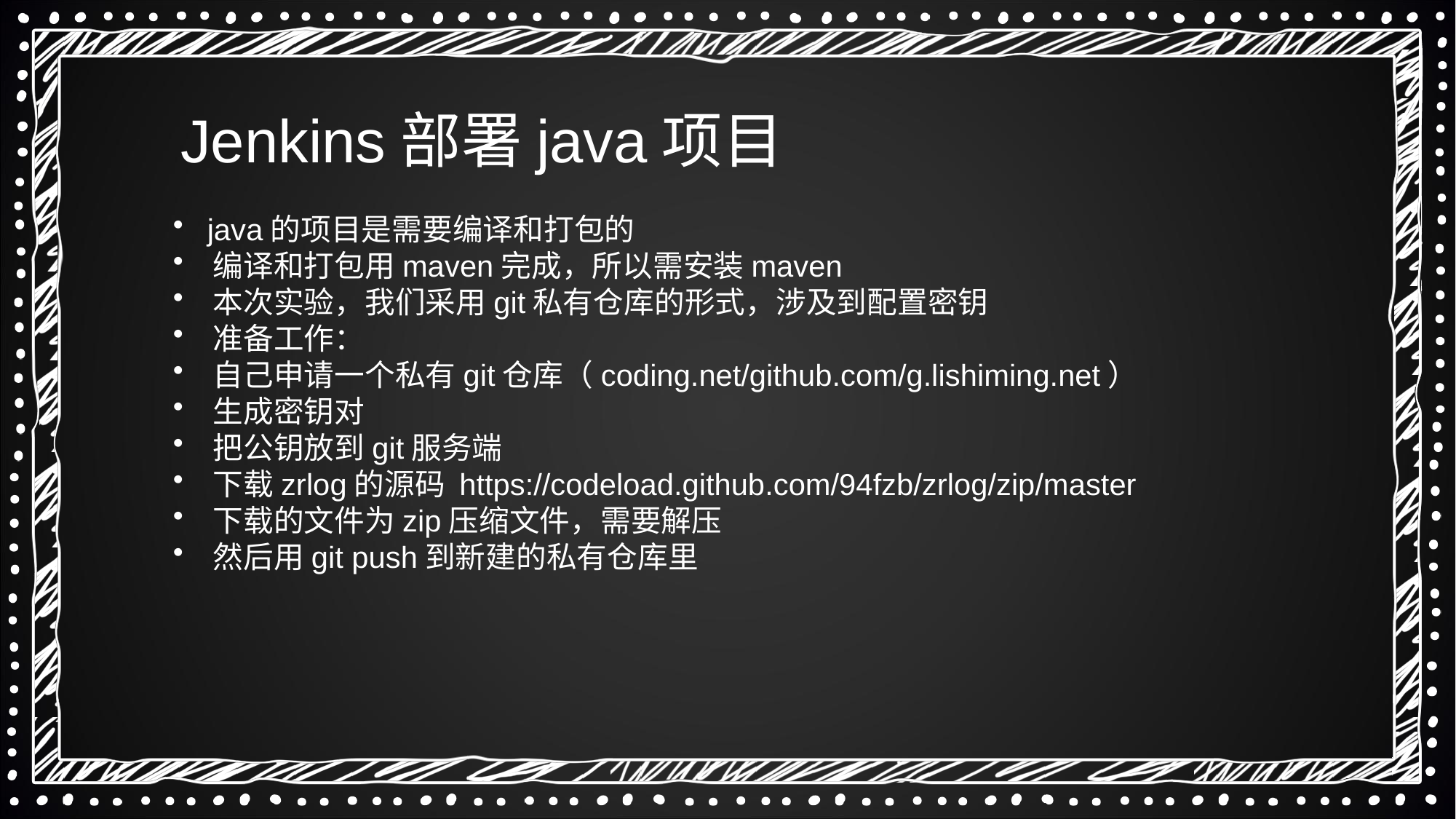

Jenkins部署java项目
 java的项目是需要编译和打包的
 编译和打包用maven完成，所以需安装maven
 本次实验，我们采用git私有仓库的形式，涉及到配置密钥
 准备工作：
 自己申请一个私有git仓库（coding.net/github.com/g.lishiming.net）
 生成密钥对
 把公钥放到git服务端
 下载zrlog的源码 https://codeload.github.com/94fzb/zrlog/zip/master
 下载的文件为zip压缩文件，需要解压
 然后用git push到新建的私有仓库里